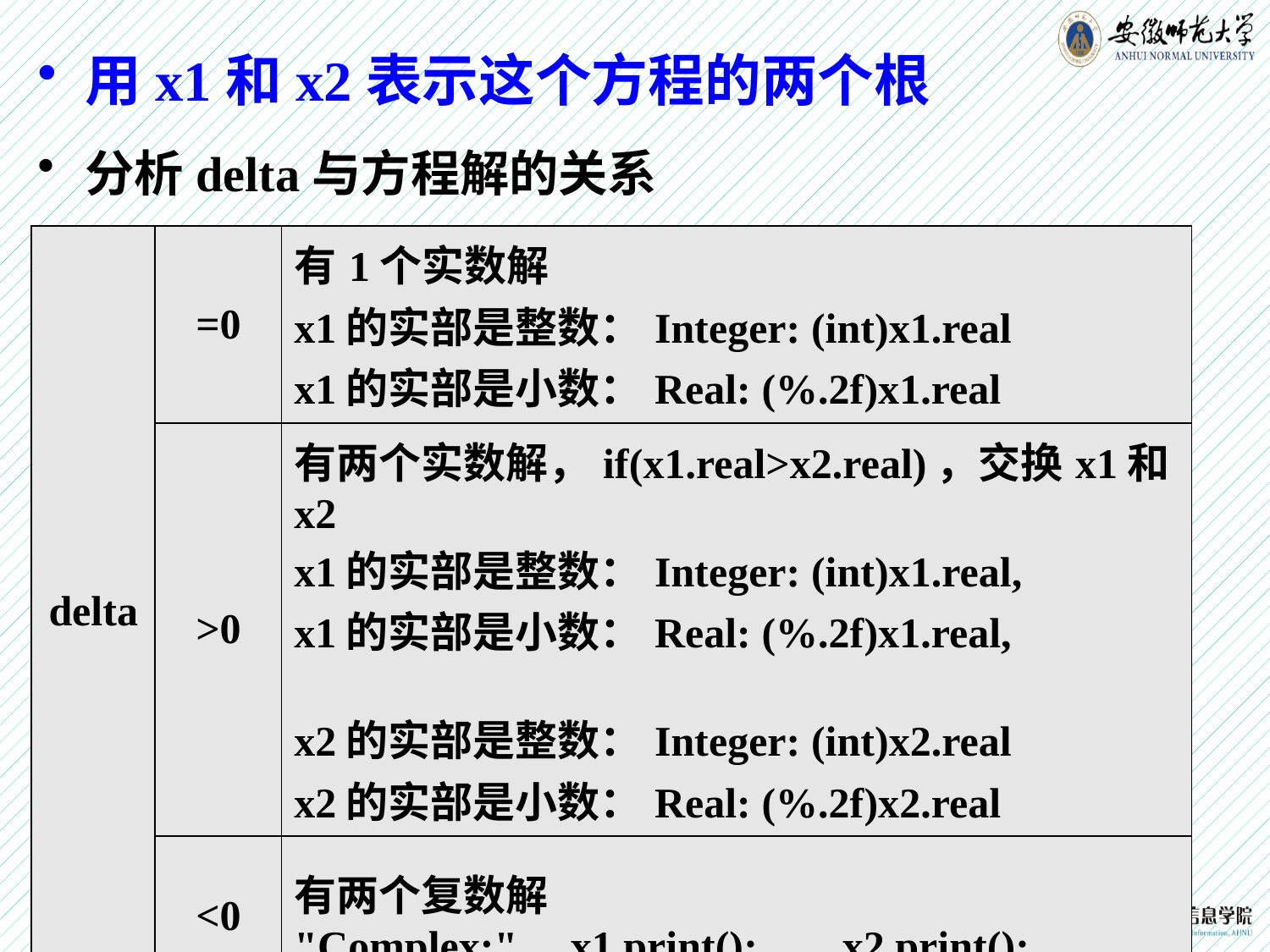

用x1和x2表示这个方程的两个根
分析delta与方程解的关系
| delta | =0 | 有1个实数解 x1的实部是整数：Integer: (int)x1.real x1的实部是小数：Real: (%.2f)x1.real |
| --- | --- | --- |
|  | >0 | 有两个实数解，if(x1.real>x2.real)，交换x1和x2 x1的实部是整数：Integer: (int)x1.real, x1的实部是小数：Real: (%.2f)x1.real, x2的实部是整数：Integer: (int)x2.real x2的实部是小数：Real: (%.2f)x2.real |
|  | <0 | 有两个复数解 "Complex:" x1.print(); , x2.print(); |
第 38 页